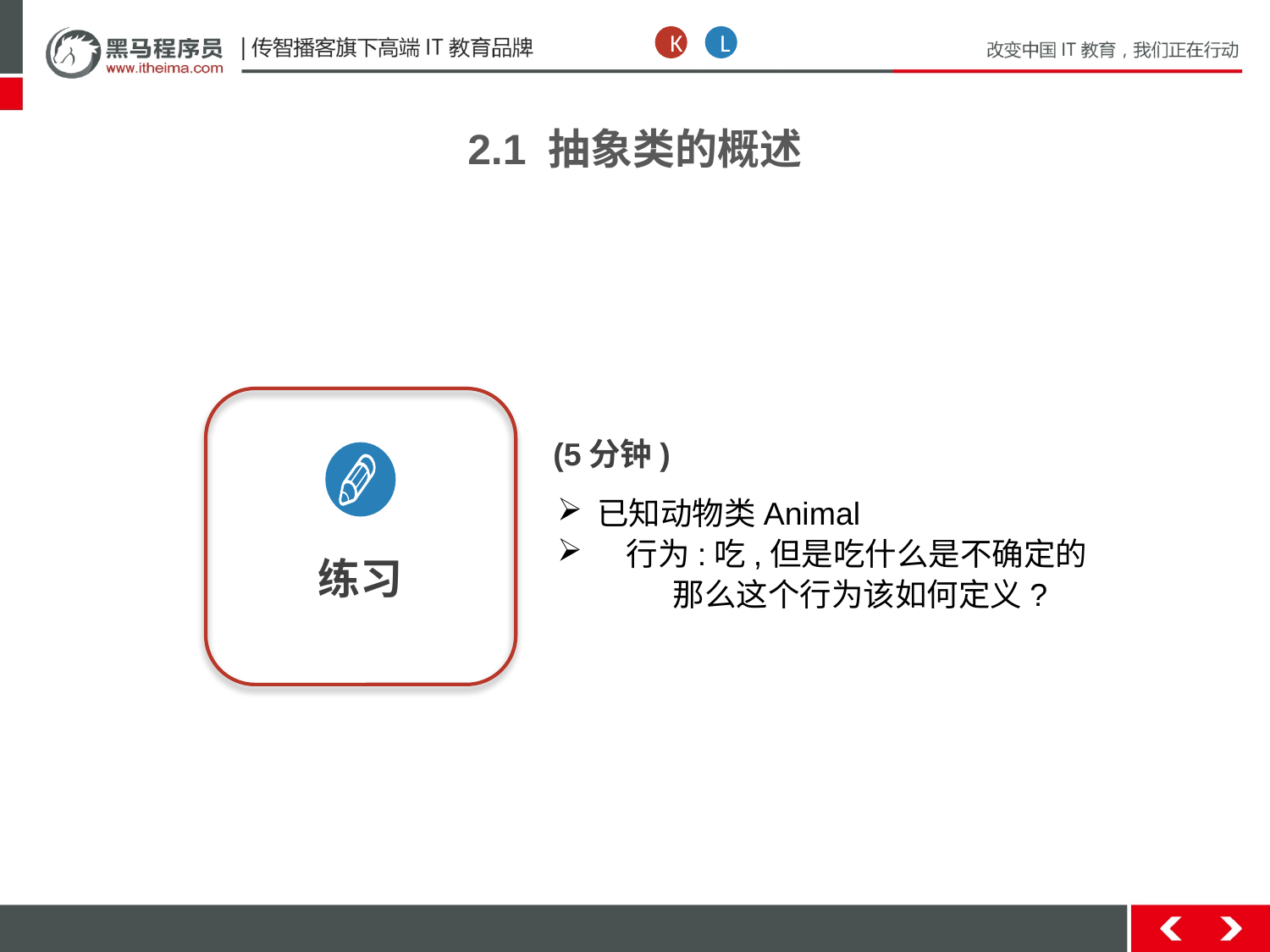

K
L
2.1 抽象类的概述

练习
(5分钟)
已知动物类Animal
   行为:吃,但是吃什么是不确定的
               那么这个行为该如何定义?